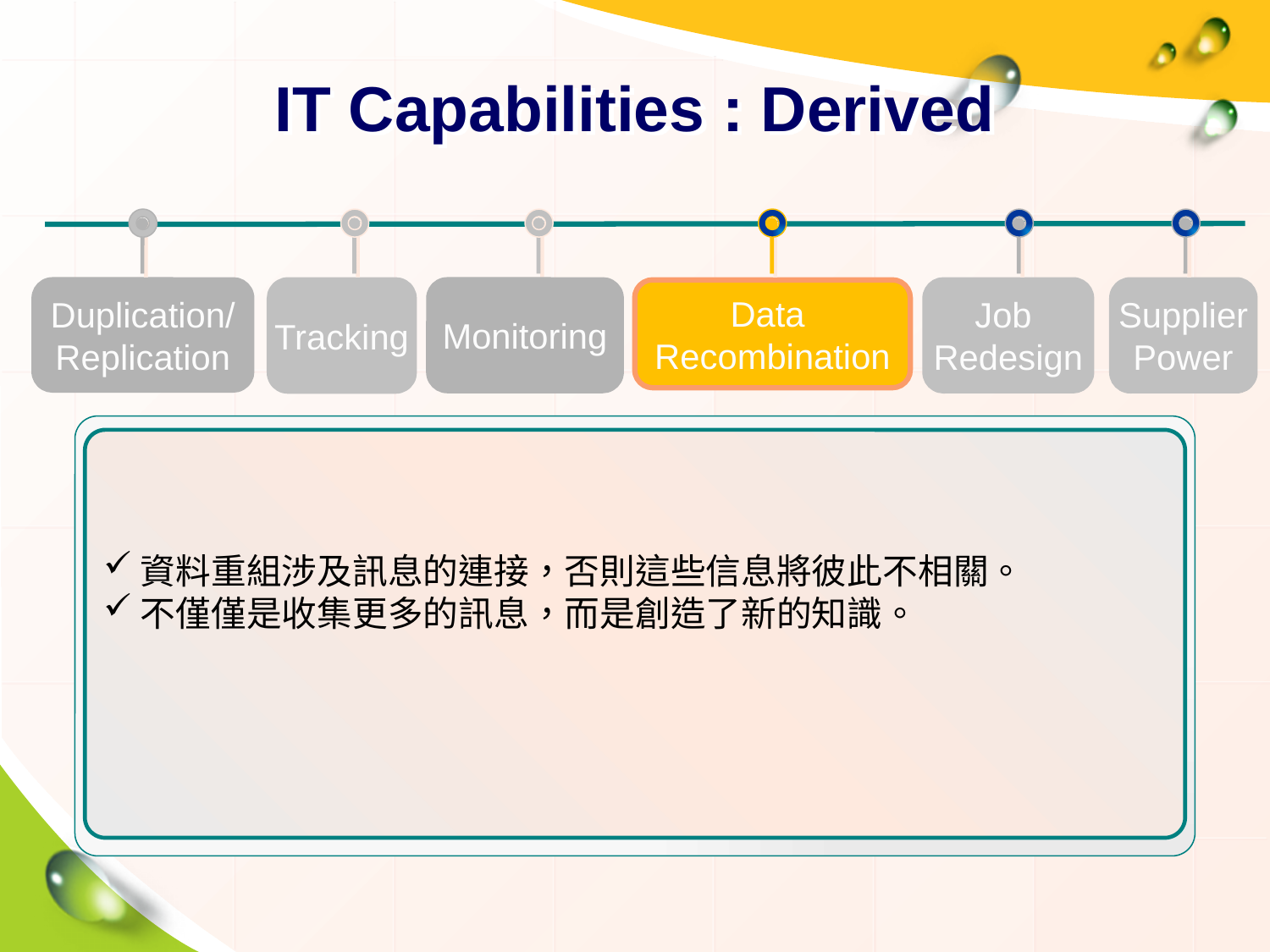

# IT Capabilities : Derived

Duplication/
Replication
Tracking
Monitoring
Data
Recombination
Job
Redesign
Supplier
Power

資料重組涉及訊息的連接，否則這些信息將彼此不相關。
不僅僅是收集更多的訊息，而是創造了新的知識。